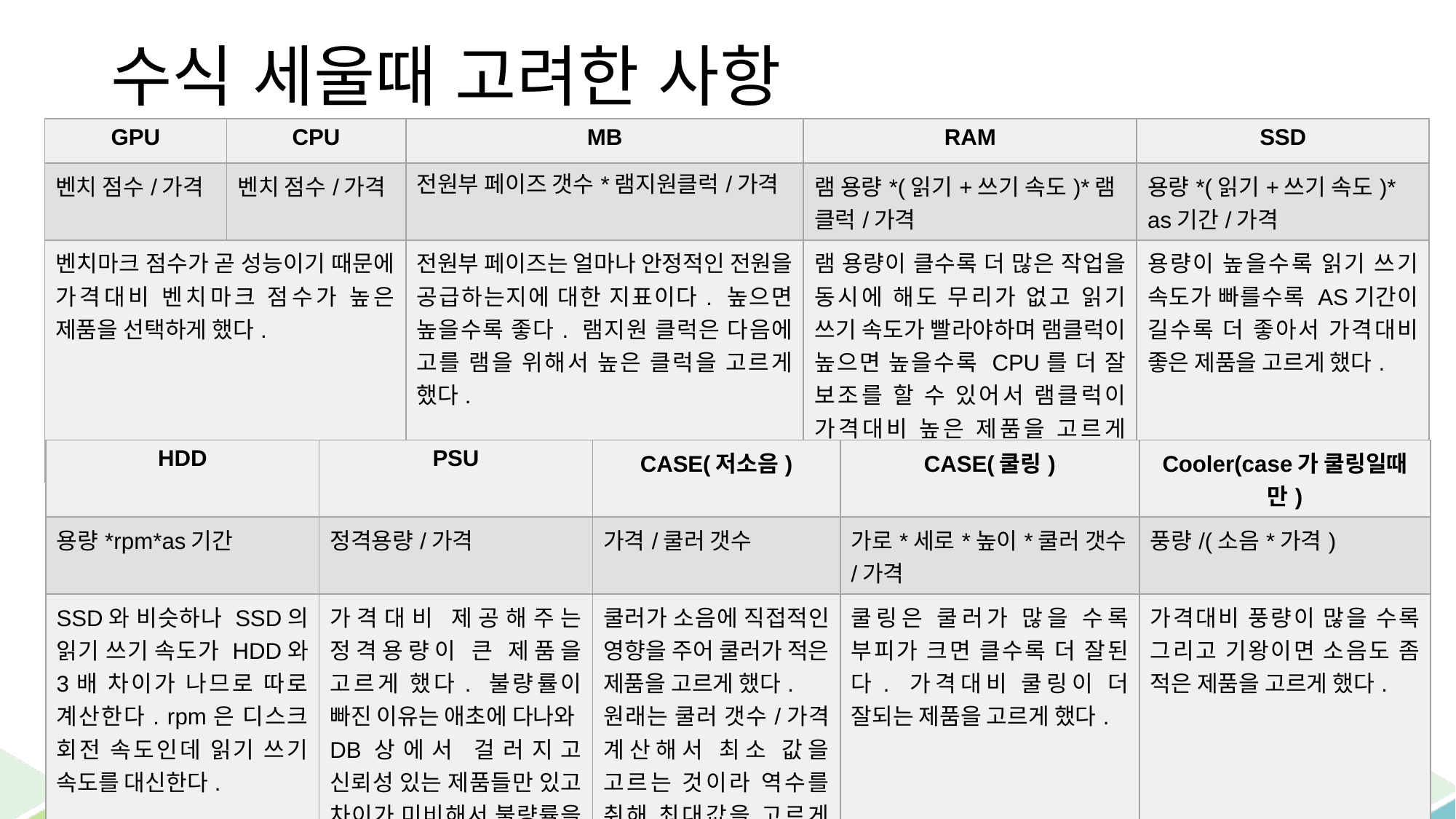

# 수식 세울때 고려한 사항
| GPU | CPU | MB | RAM | SSD |
| --- | --- | --- | --- | --- |
| 벤치 점수/가격 | 벤치 점수/가격 | 전원부 페이즈 갯수\*램지원클럭/가격 | 램 용량\*(읽기+쓰기 속도)\*램 클럭/가격 | 용량\*(읽기+쓰기 속도)\* as기간/가격 |
| 벤치마크 점수가 곧 성능이기 때문에 가격대비 벤치마크 점수가 높은 제품을 선택하게 했다. |  | 전원부 페이즈는 얼마나 안정적인 전원을 공급하는지에 대한 지표이다. 높으면 높을수록 좋다. 램지원 클럭은 다음에 고를 램을 위해서 높은 클럭을 고르게 했다. | 램 용량이 클수록 더 많은 작업을 동시에 해도 무리가 없고 읽기 쓰기 속도가 빨라야하며 램클럭이 높으면 높을수록 CPU를 더 잘 보조를 할 수 있어서 램클럭이 가격대비 높은 제품을 고르게 했다. | 용량이 높을수록 읽기 쓰기 속도가 빠를수록 AS기간이 길수록 더 좋아서 가격대비 좋은 제품을 고르게 했다. |
| HDD | PSU | CASE(저소음) | CASE(쿨링) | Cooler(case가 쿨링일때만) |
| --- | --- | --- | --- | --- |
| 용량\*rpm\*as기간 | 정격용량/가격 | 가격/쿨러 갯수 | 가로\*세로\*높이\*쿨러 갯수 /가격 | 풍량/(소음\*가격) |
| SSD와 비슷하나 SSD의 읽기 쓰기 속도가 HDD와 3배 차이가 나므로 따로 계산한다. rpm은 디스크 회전 속도인데 읽기 쓰기 속도를 대신한다. | 가격대비 제공해주는 정격용량이 큰 제품을 고르게 했다. 불량률이 빠진 이유는 애초에 다나와DB상에서 걸러지고 신뢰성 있는 제품들만 있고 차이가 미비해서 불량률을 뺐다. | 쿨러가 소음에 직접적인 영향을 주어 쿨러가 적은 제품을 고르게 했다. 원래는 쿨러 갯수/가격 계산해서 최소 값을 고르는 것이라 역수를 취해 최대값을 고르게 했다. | 쿨링은 쿨러가 많을 수록 부피가 크면 클수록 더 잘된다. 가격대비 쿨링이 더 잘되는 제품을 고르게 했다. | 가격대비 풍량이 많을 수록 그리고 기왕이면 소음도 좀 적은 제품을 고르게 했다. |